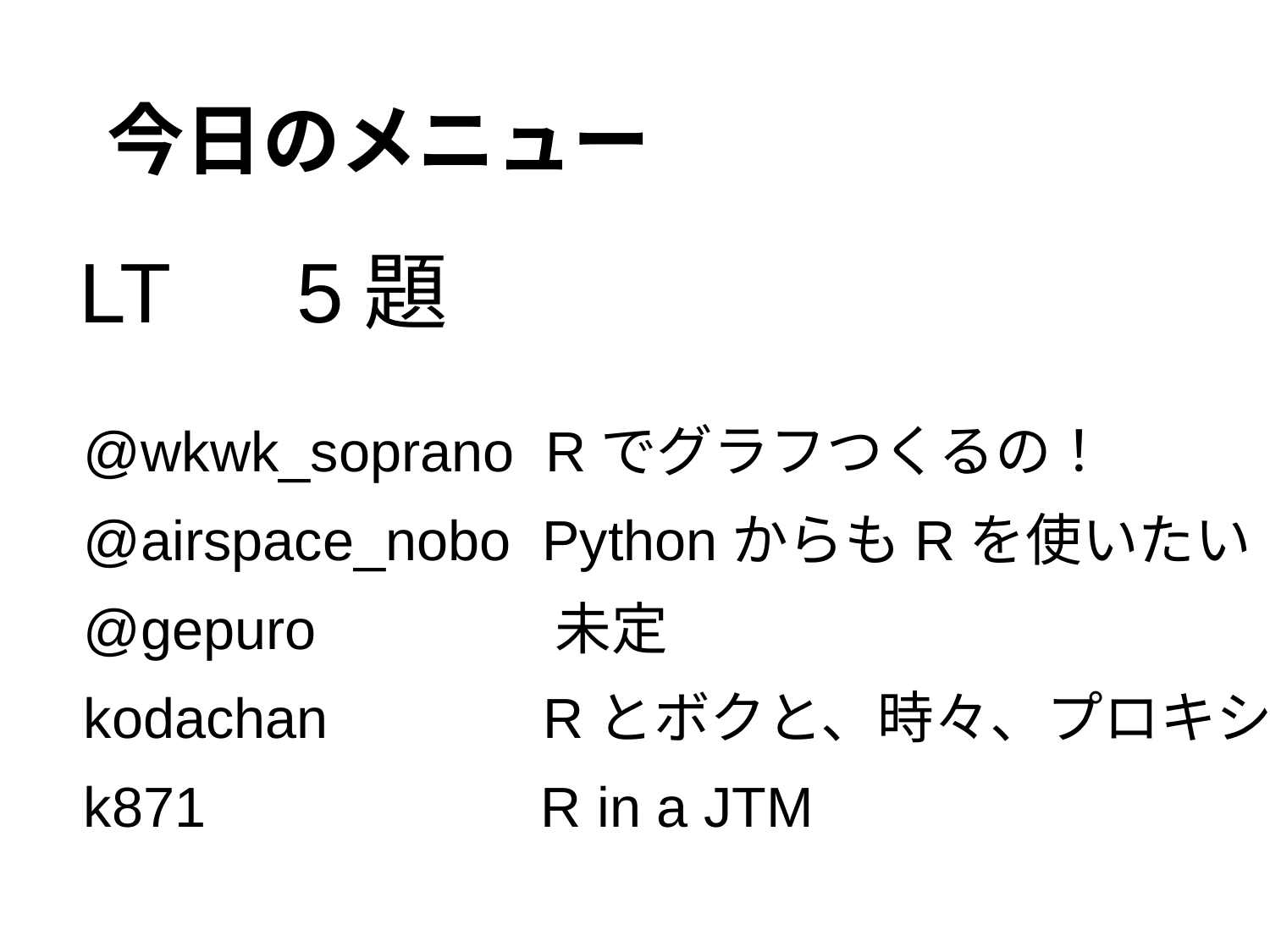

今日のメニュー
LT　5題
@wkwk_soprano  Rでグラフつくるの！
@airspace_nobo  PythonからもRを使いたい
@gepuro 	             未定
kodachan 	     Rとボクと、時々、プロキシ
k871 	             R in a JTM